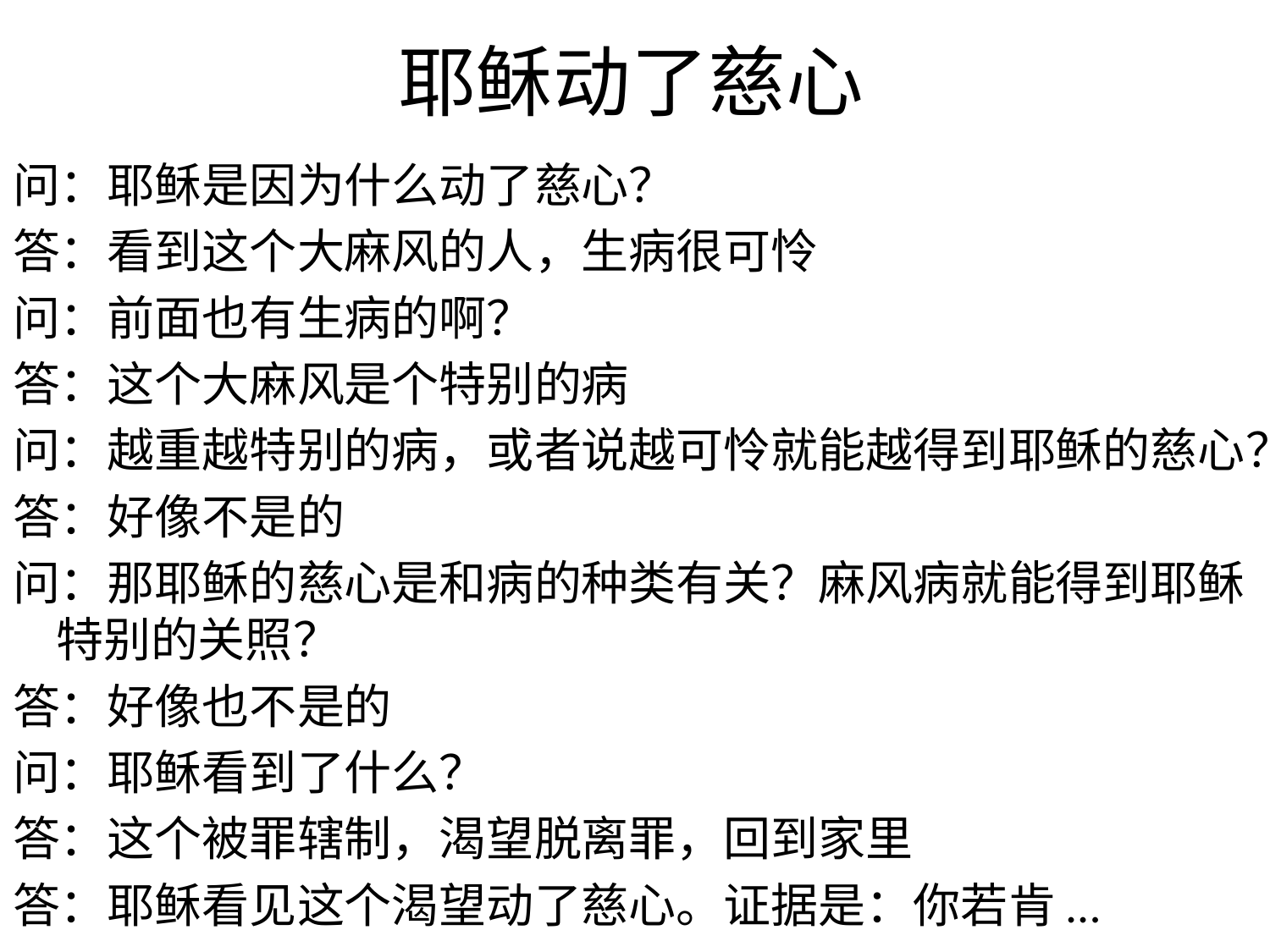

# 耶稣动了慈心
问：耶稣是因为什么动了慈心？
答：看到这个大麻风的人，生病很可怜
问：前面也有生病的啊？
答：这个大麻风是个特别的病
问：越重越特别的病，或者说越可怜就能越得到耶稣的慈心？
答：好像不是的
问：那耶稣的慈心是和病的种类有关？麻风病就能得到耶稣特别的关照？
答：好像也不是的
问：耶稣看到了什么？
答：这个被罪辖制，渴望脱离罪，回到家里
答：耶稣看见这个渴望动了慈心。证据是：你若肯...